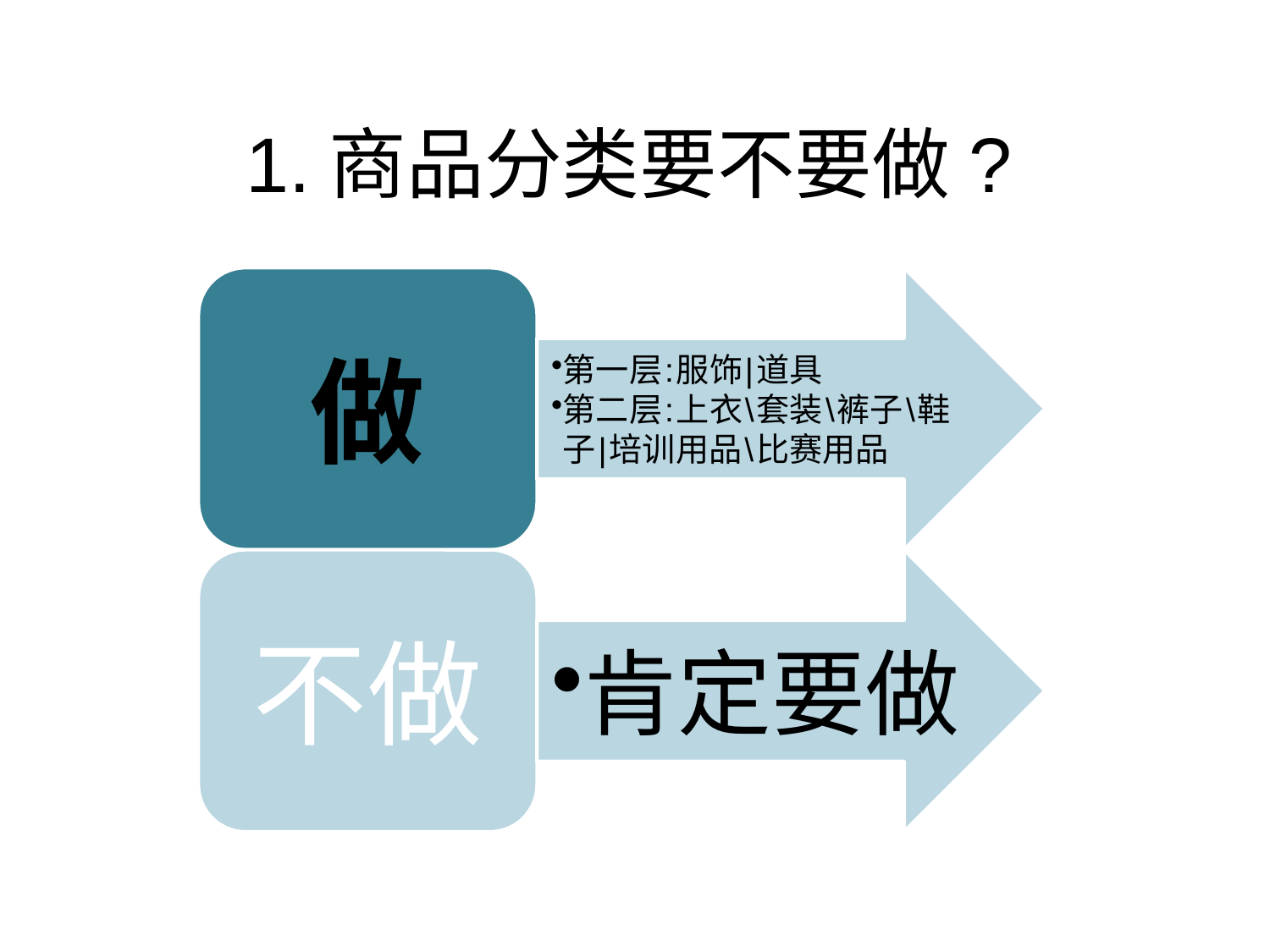

# 1.商品分类要不要做?
做
第一层:服饰|道具
第二层:上衣\套装\裤子\鞋子|培训用品\比赛用品
不做
肯定要做